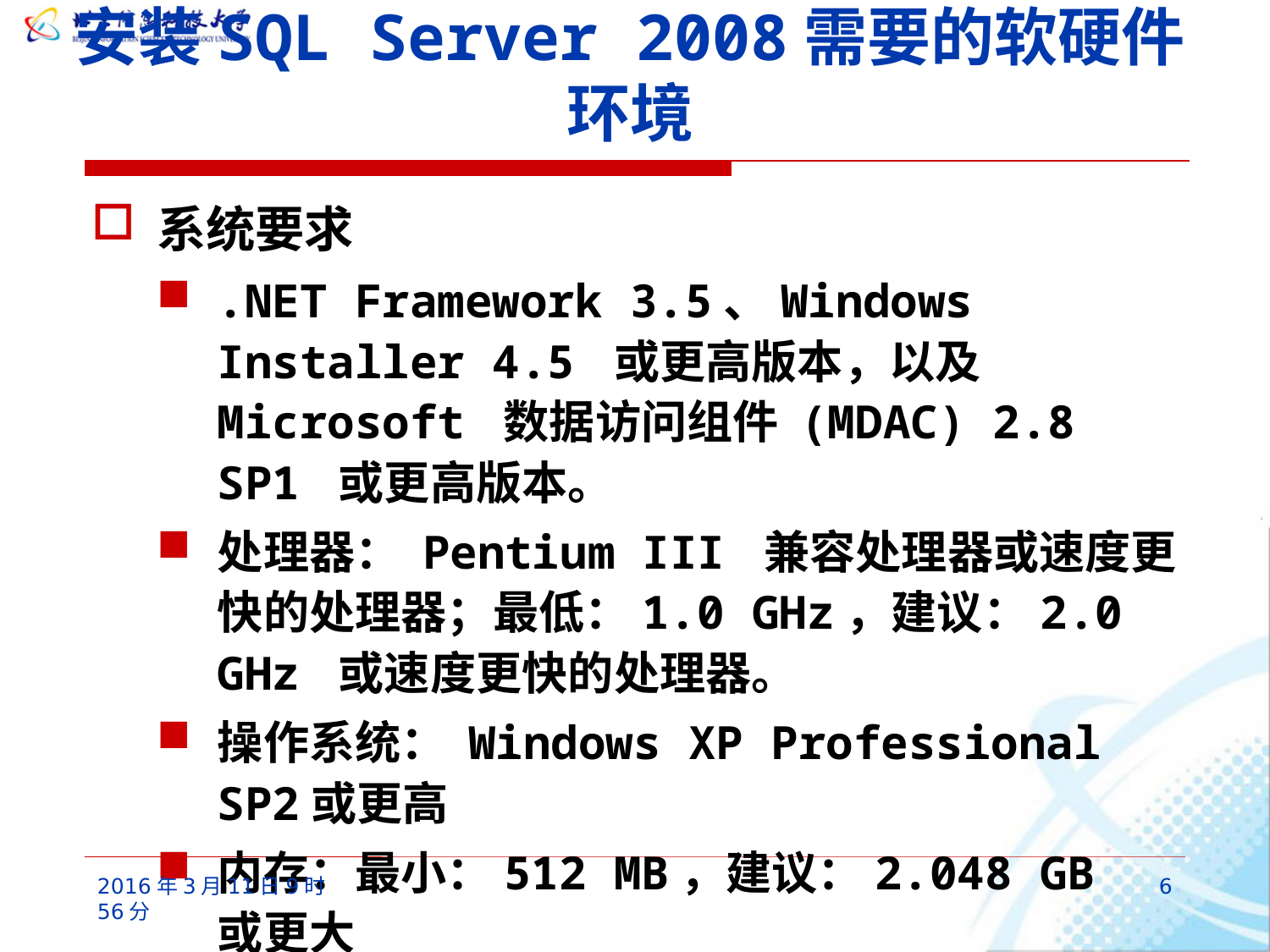

# 安装SQL Server 2008需要的软硬件环境
系统要求
.NET Framework 3.5、Windows Installer 4.5 或更高版本，以及 Microsoft 数据访问组件 (MDAC) 2.8 SP1 或更高版本。
处理器： Pentium III 兼容处理器或速度更快的处理器；最低：1.0 GHz，建议：2.0 GHz 或速度更快的处理器。
操作系统： Windows XP Professional SP2或更高
内存：最小：512 MB，建议：2.048 GB 或更大

2016年3月11日9时56分
6